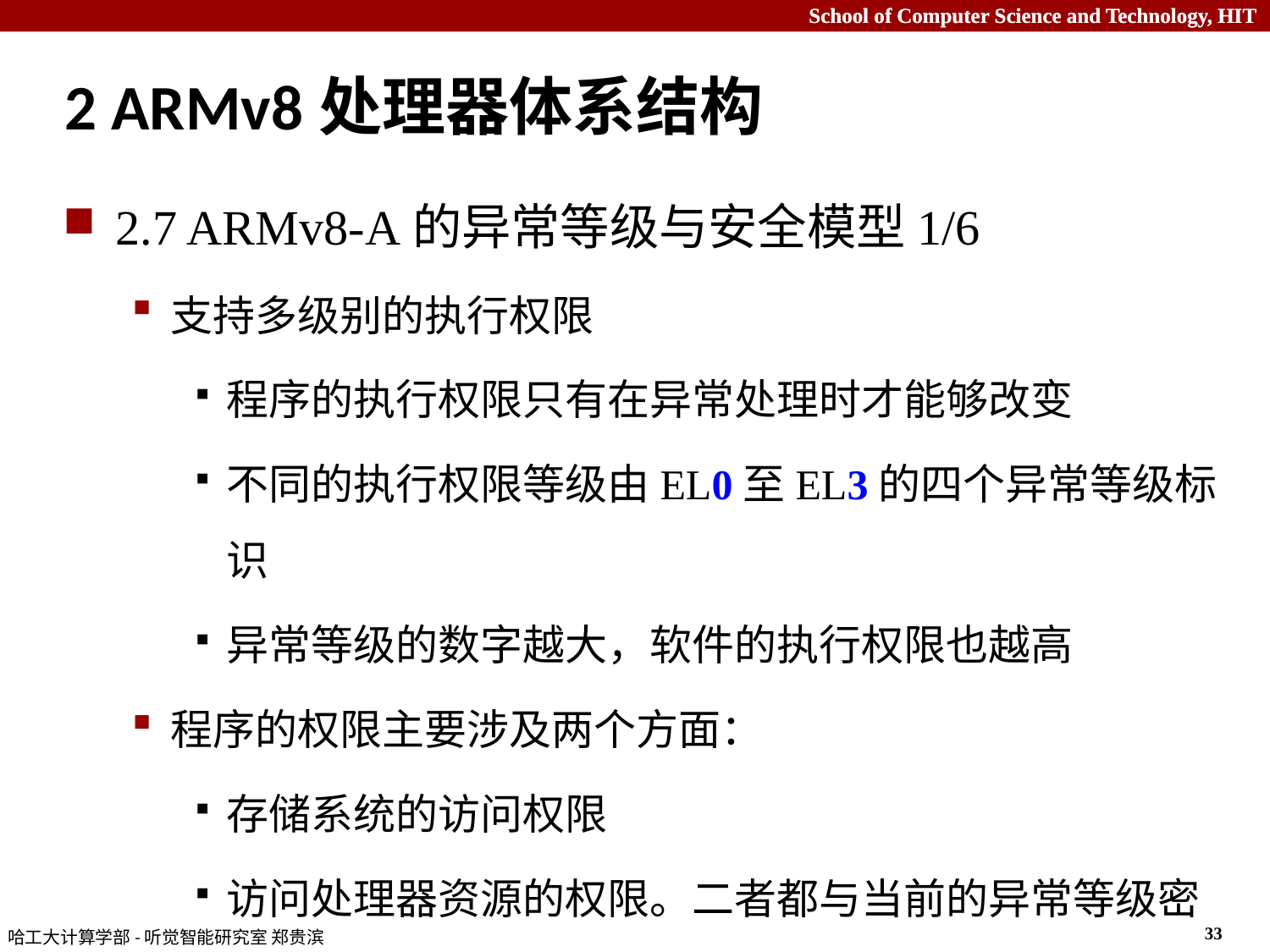

# 2 ARMv8处理器体系结构
2.7 ARMv8-A的异常等级与安全模型1/6
支持多级别的执行权限
程序的执行权限只有在异常处理时才能够改变
不同的执行权限等级由EL0至EL3的四个异常等级标识
异常等级的数字越大，软件的执行权限也越高
程序的权限主要涉及两个方面：
存储系统的访问权限
访问处理器资源的权限。二者都与当前的异常等级密切相关